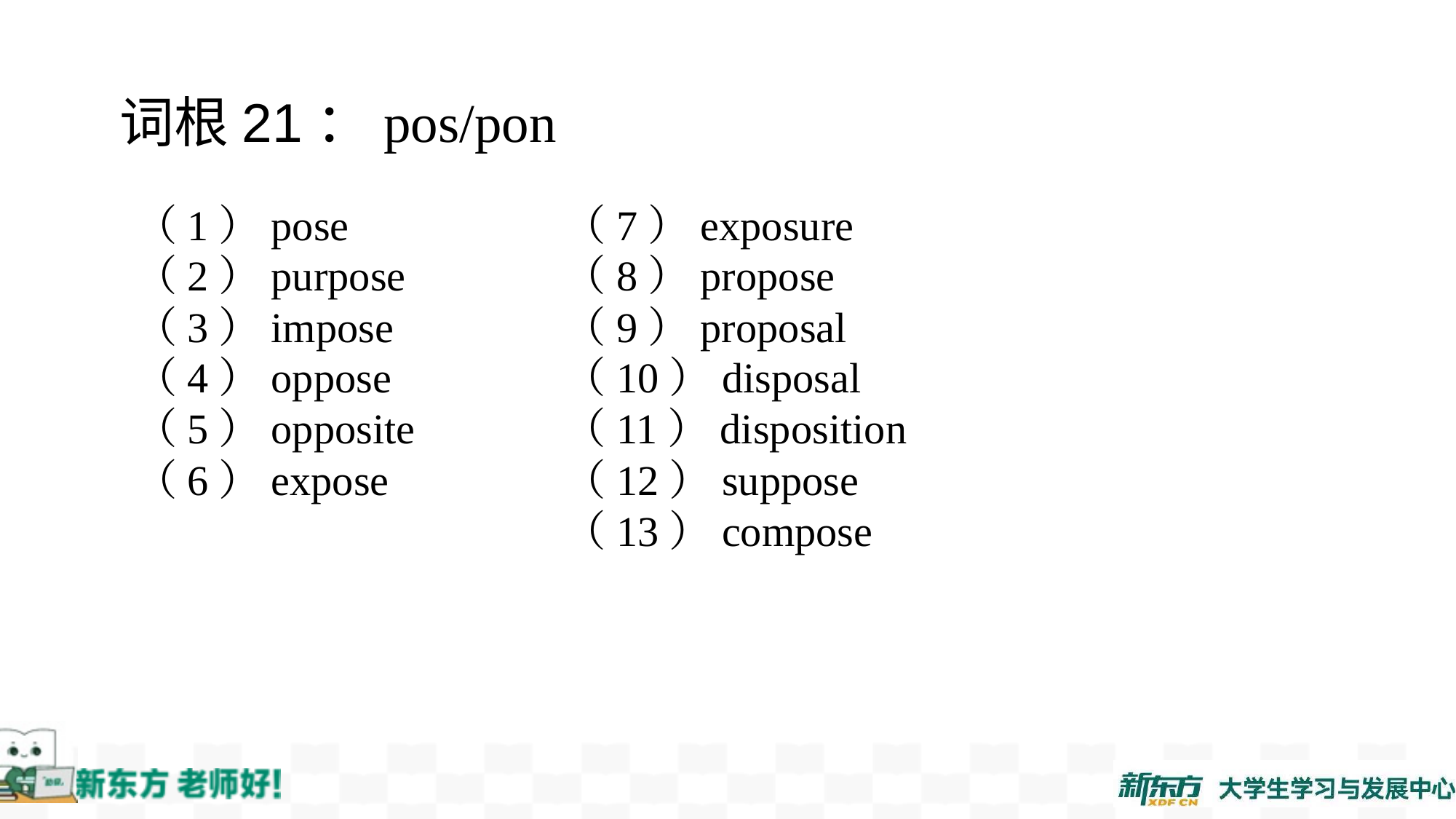

词根21：pos/pon
（1）pose
（2）purpose
（3）impose
（4）oppose
（5）opposite
（6）expose

（7）exposure
（8）propose
（9）proposal
（10）disposal
（11）disposition
（12）suppose
（13）compose